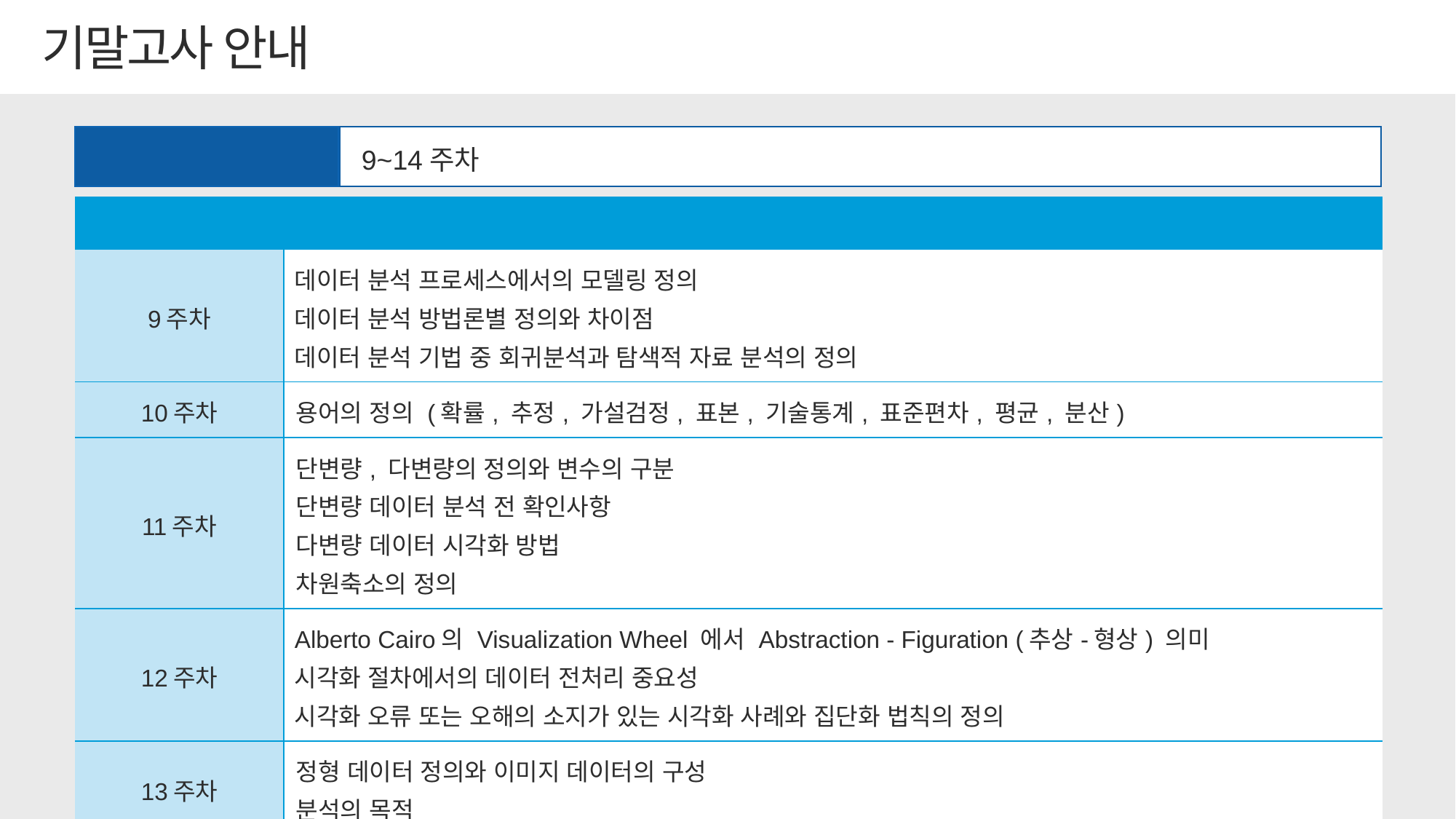

기말고사 안내
시험 범위
9~14주차
| 주차별 시험 요약 |  |
| --- | --- |
| 9주차 | 데이터 분석 프로세스에서의 모델링 정의 데이터 분석 방법론별 정의와 차이점 데이터 분석 기법 중 회귀분석과 탐색적 자료 분석의 정의 |
| 10주차 | 용어의 정의 (확률, 추정, 가설검정, 표본, 기술통계, 표준편차, 평균, 분산) |
| 11주차 | 단변량, 다변량의 정의와 변수의 구분 단변량 데이터 분석 전 확인사항 다변량 데이터 시각화 방법 차원축소의 정의 |
| 12주차 | Alberto Cairo의 Visualization Wheel 에서 Abstraction - Figuration (추상-형상) 의미 시각화 절차에서의 데이터 전처리 중요성 시각화 오류 또는 오해의 소지가 있는 시각화 사례와 집단화 법칙의 정의 |
| 13주차 | 정형 데이터 정의와 이미지 데이터의 구성 분석의 목적 |
| 14주차 | 텍스트 데이터 분석과 워드클라우드, 텍스트 데이터 분석이 어려운 이유 |